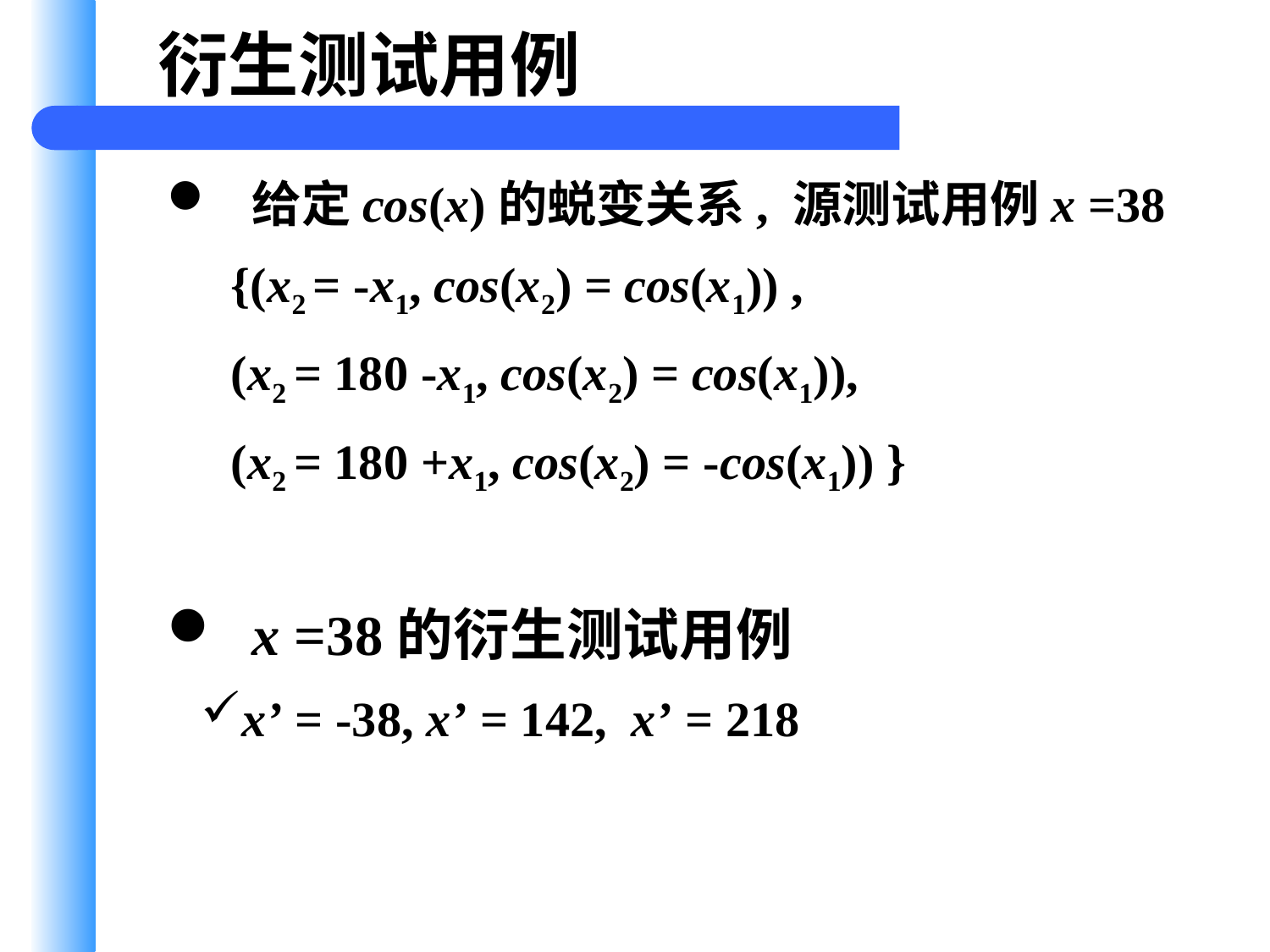

衍生测试用例
给定cos(x)的蜕变关系, 源测试用例x =38
{(x2 = -x1, cos(x2) = cos(x1)) ,
(x2 = 180 -x1, cos(x2) = cos(x1)),
(x2 = 180 +x1, cos(x2) = -cos(x1)) }

x =38的衍生测试用例
x’ = -38, x’ = 142,  x’ = 218